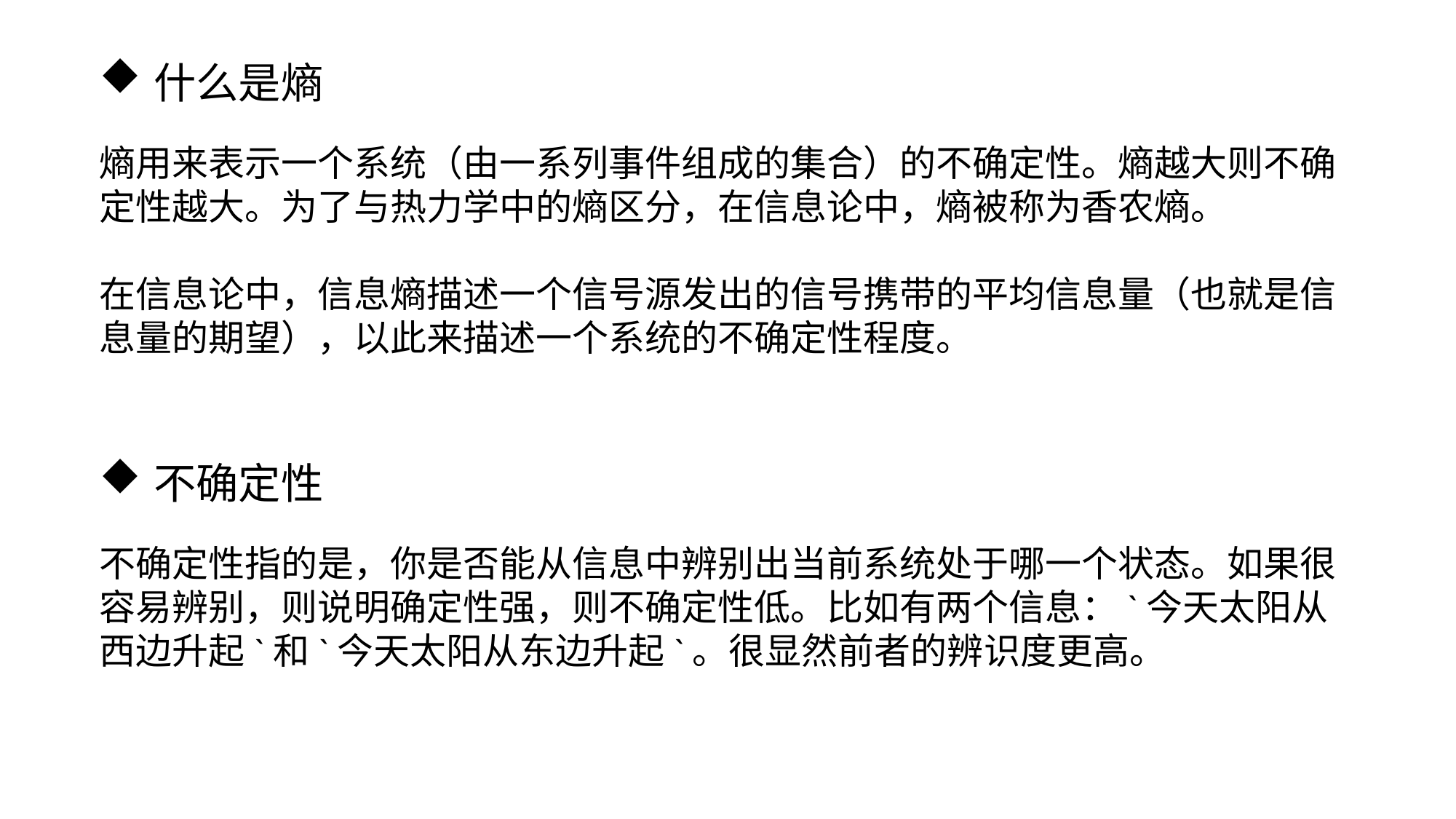

什么是熵

熵用来表示一个系统（由一系列事件组成的集合）的不确定性。熵越大则不确定性越大。为了与热力学中的熵区分，在信息论中，熵被称为香农熵。

在信息论中，信息熵描述一个信号源发出的信号携带的平均信息量（也就是信息量的期望），以此来描述一个系统的不确定性程度。

不确定性

不确定性指的是，你是否能从信息中辨别出当前系统处于哪一个状态。如果很容易辨别，则说明确定性强，则不确定性低。比如有两个信息：`今天太阳从西边升起`和`今天太阳从东边升起`。很显然前者的辨识度更高。